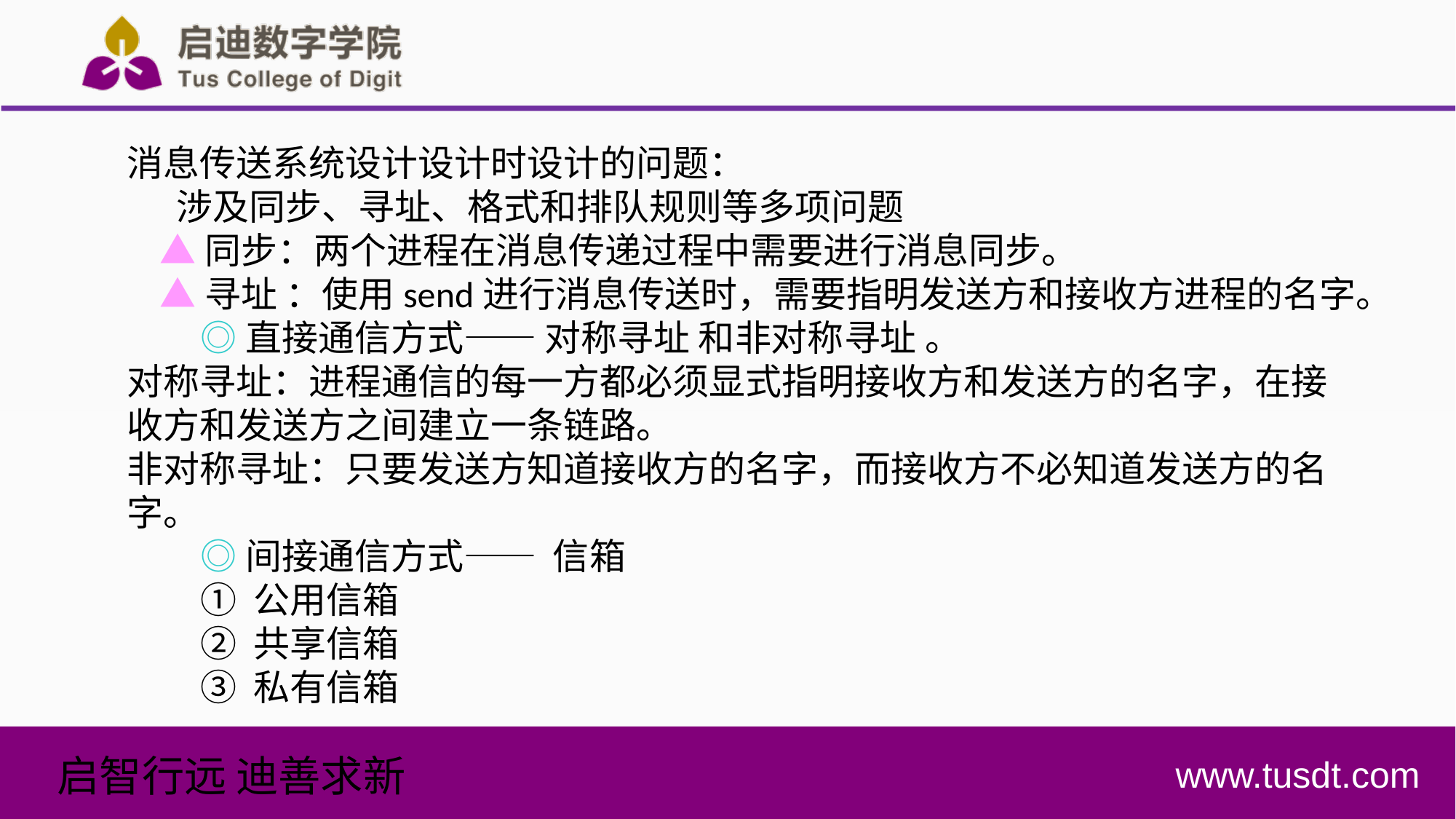

消息传送系统设计设计时设计的问题：
     涉及同步、寻址、格式和排队规则等多项问题
    ▲同步：两个进程在消息传递过程中需要进行消息同步。
    ▲寻址 ：使用send进行消息传送时，需要指明发送方和接收方进程的名字。
         ◎直接通信方式—— 对称寻址 和非对称寻址 。
对称寻址：进程通信的每一方都必须显式指明接收方和发送方的名字，在接收方和发送方之间建立一条链路。
非对称寻址：只要发送方知道接收方的名字，而接收方不必知道发送方的名字。
         ◎间接通信方式——  信箱
         ① 公用信箱
         ② 共享信箱
         ③ 私有信箱